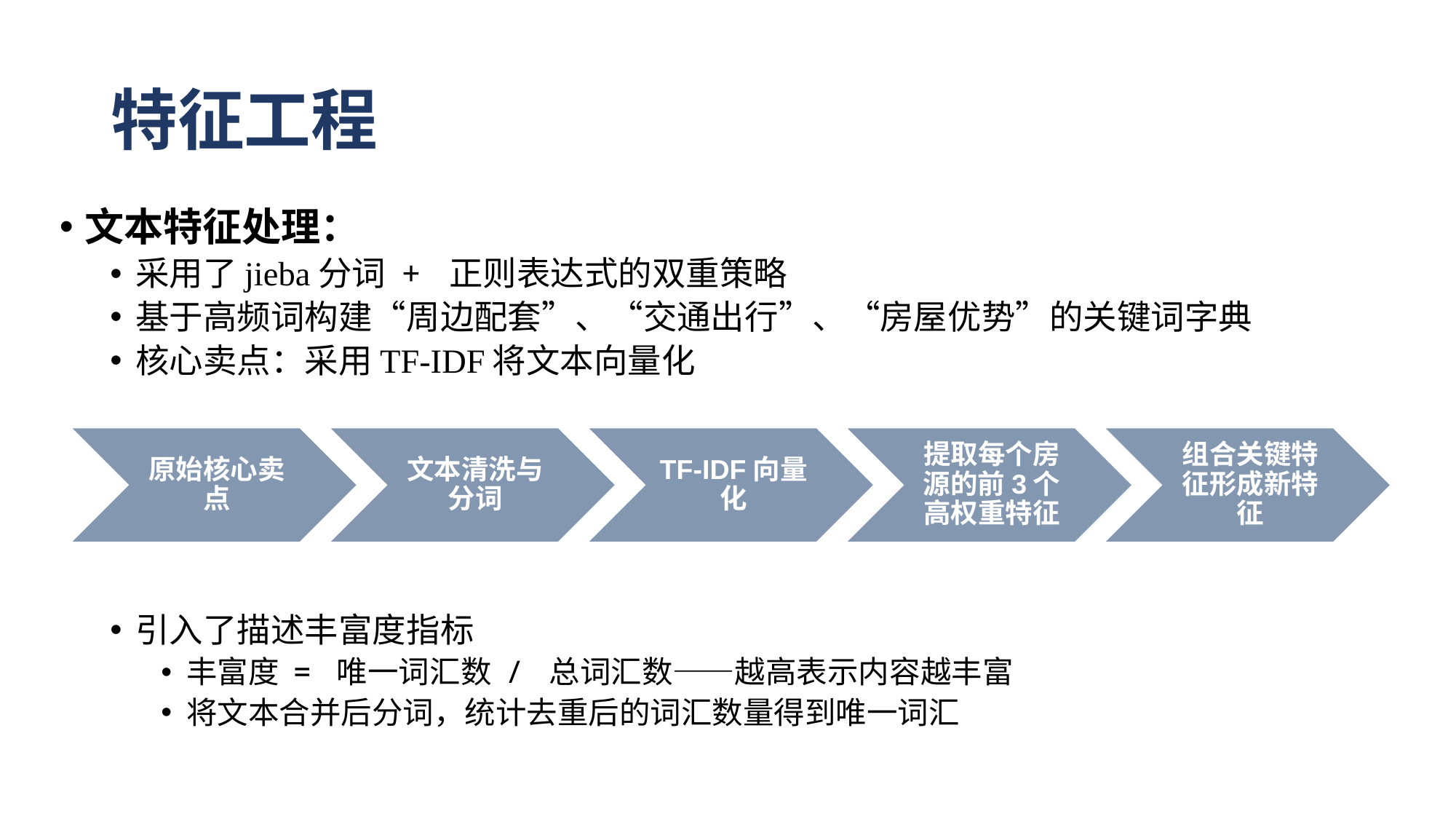

# 特征工程
文本特征处理：
采用了jieba分词 + 正则表达式的双重策略
基于高频词构建“周边配套”、“交通出行”、“房屋优势”的关键词字典
核心卖点：采用TF-IDF将文本向量化

引入了描述丰富度指标
丰富度 = 唯一词汇数 / 总词汇数——越高表示内容越丰富
将文本合并后分词，统计去重后的词汇数量得到唯一词汇
原始核心卖点
文本清洗与分词
TF-IDF向量化
提取每个房源的前3个高权重特征
组合关键特征形成新特征